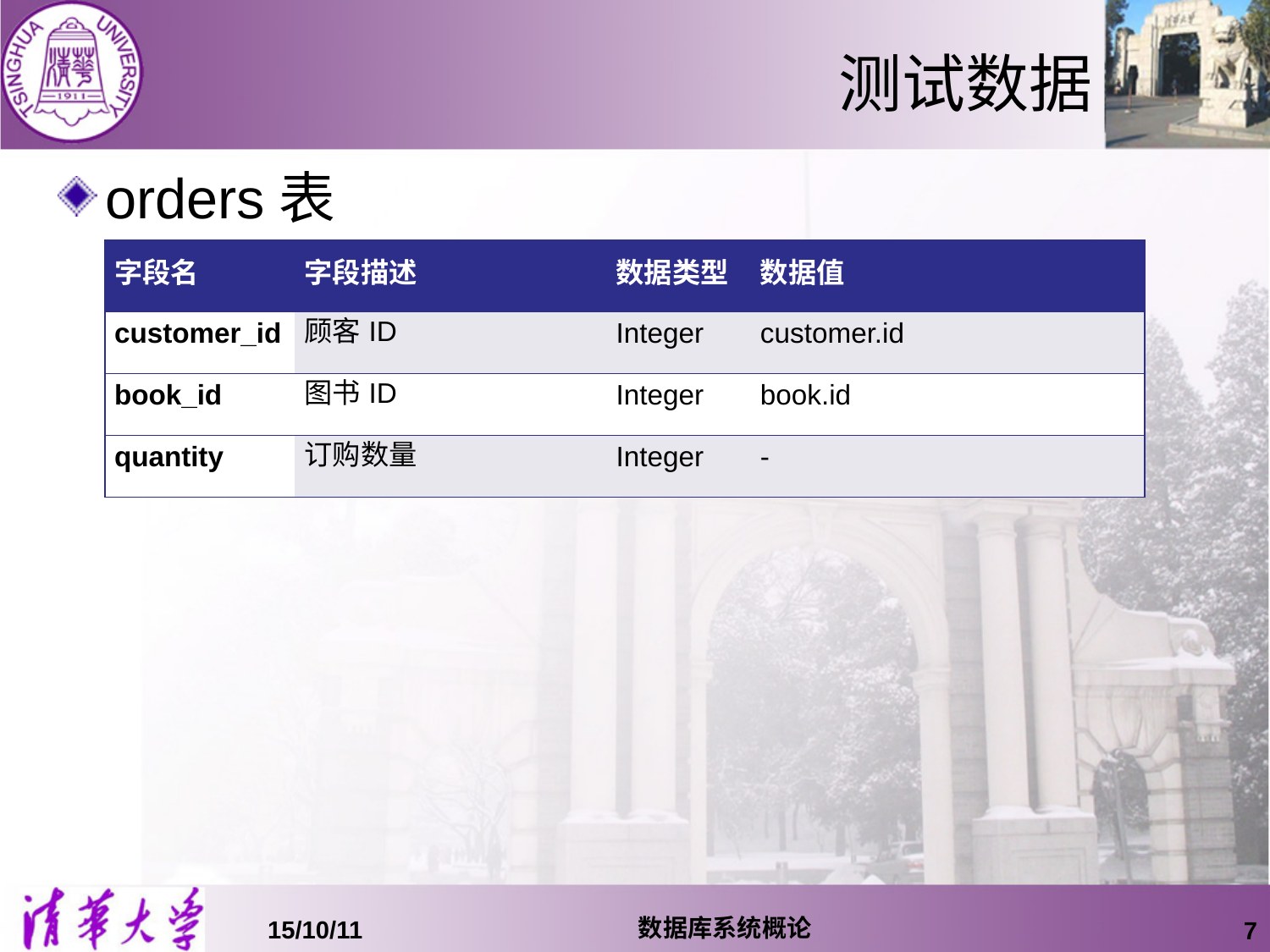

# 测试数据
orders表

| 字段名 | 字段描述 | 数据类型 | 数据值 |
| --- | --- | --- | --- |
| customer\_id | 顾客ID | Integer | customer.id |
| book\_id | 图书ID | Integer | book.id |
| quantity | 订购数量 | Integer | - |
数据库系统概论
15/10/11
7